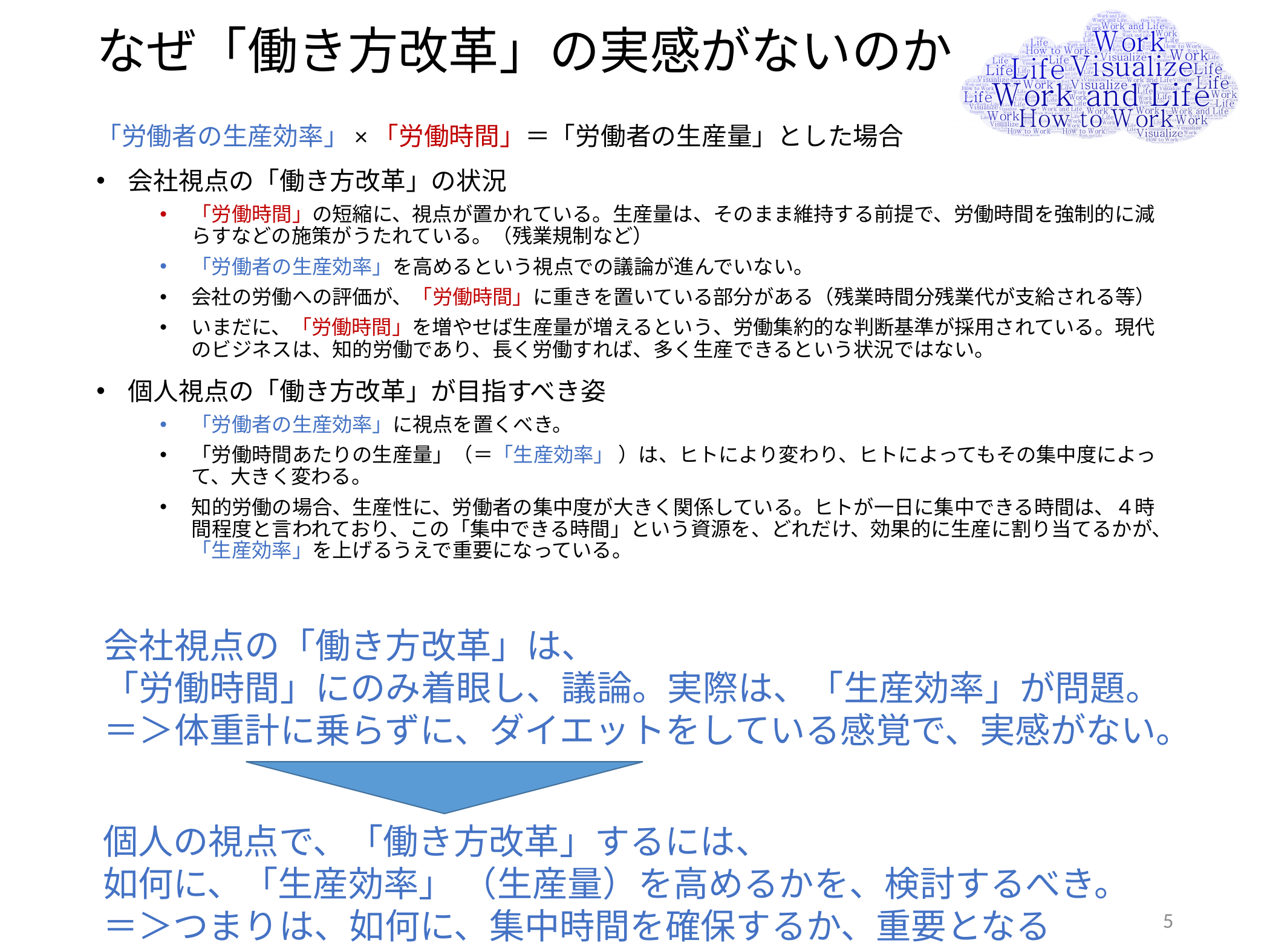

# なぜ「働き方改革」の実感がないのか
「労働者の生産効率」×「労働時間」＝「労働者の生産量」とした場合
会社視点の「働き方改革」の状況
「労働時間」の短縮に、視点が置かれている。生産量は、そのまま維持する前提で、労働時間を強制的に減らすなどの施策がうたれている。（残業規制など）
「労働者の生産効率」を高めるという視点での議論が進んでいない。
会社の労働への評価が、「労働時間」に重きを置いている部分がある（残業時間分残業代が支給される等）
いまだに、「労働時間」を増やせば生産量が増えるという、労働集約的な判断基準が採用されている。現代のビジネスは、知的労働であり、長く労働すれば、多く生産できるという状況ではない。
個人視点の「働き方改革」が目指すべき姿
「労働者の生産効率」に視点を置くべき。
「労働時間あたりの生産量」（＝「生産効率」 ）は、ヒトにより変わり、ヒトによってもその集中度によって、大きく変わる。
知的労働の場合、生産性に、労働者の集中度が大きく関係している。ヒトが一日に集中できる時間は、４時間程度と言われており、この「集中できる時間」という資源を、どれだけ、効果的に生産に割り当てるかが、 「生産効率」を上げるうえで重要になっている。

会社視点の「働き方改革」は、
「労働時間」にのみ着眼し、議論。実際は、「生産効率」が問題。
＝＞体重計に乗らずに、ダイエットをしている感覚で、実感がない。

個人の視点で、「働き方改革」するには、
如何に、「生産効率」 （生産量）を高めるかを、検討するべき。
＝＞つまりは、如何に、集中時間を確保するか、重要となる
Smart SE K5
5